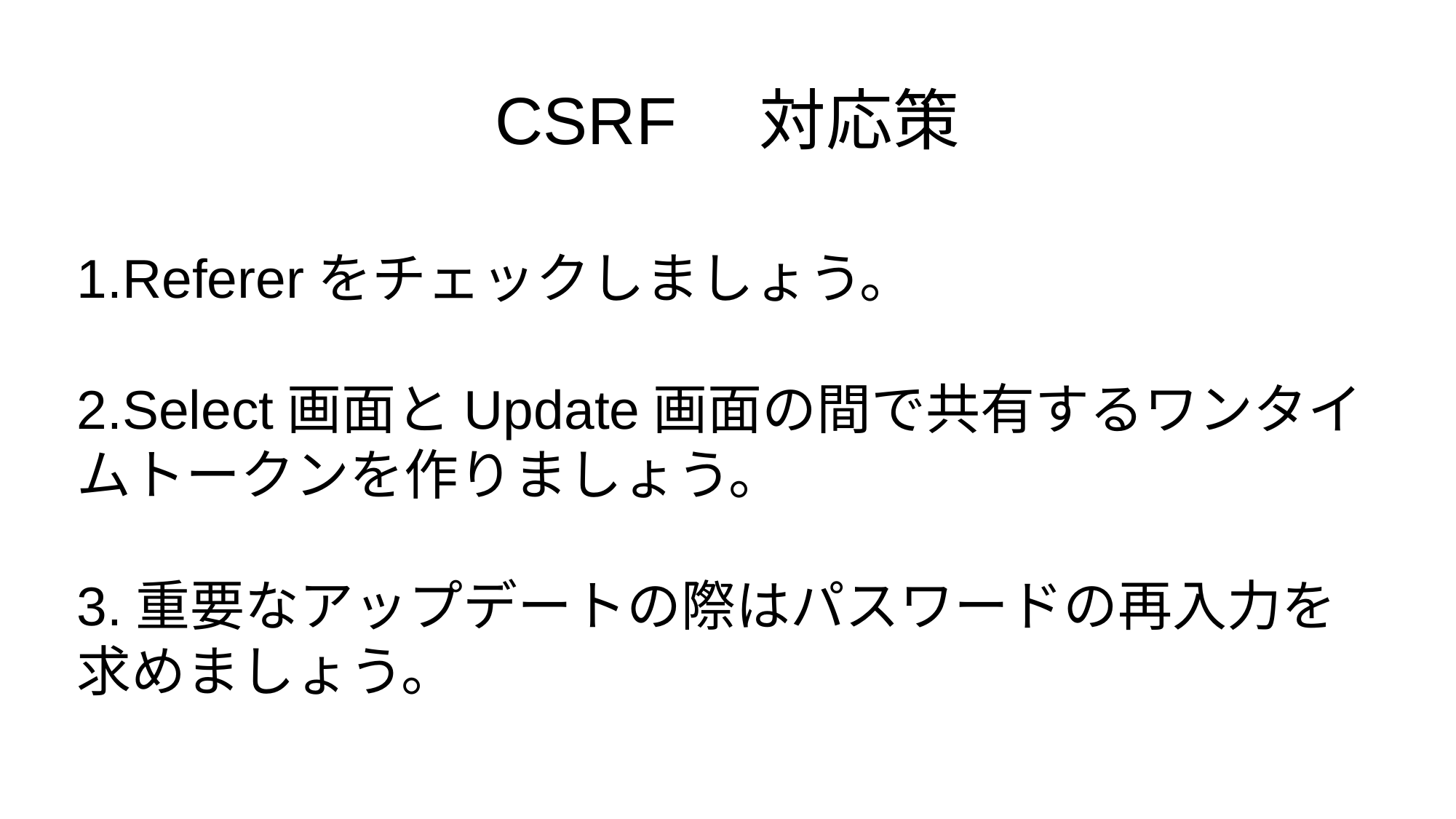

# CSRF　対応策
1.Refererをチェックしましょう。

2.Select画面とUpdate画面の間で共有するワンタイムトークンを作りましょう。

3.重要なアップデートの際はパスワードの再入力を求めましょう。